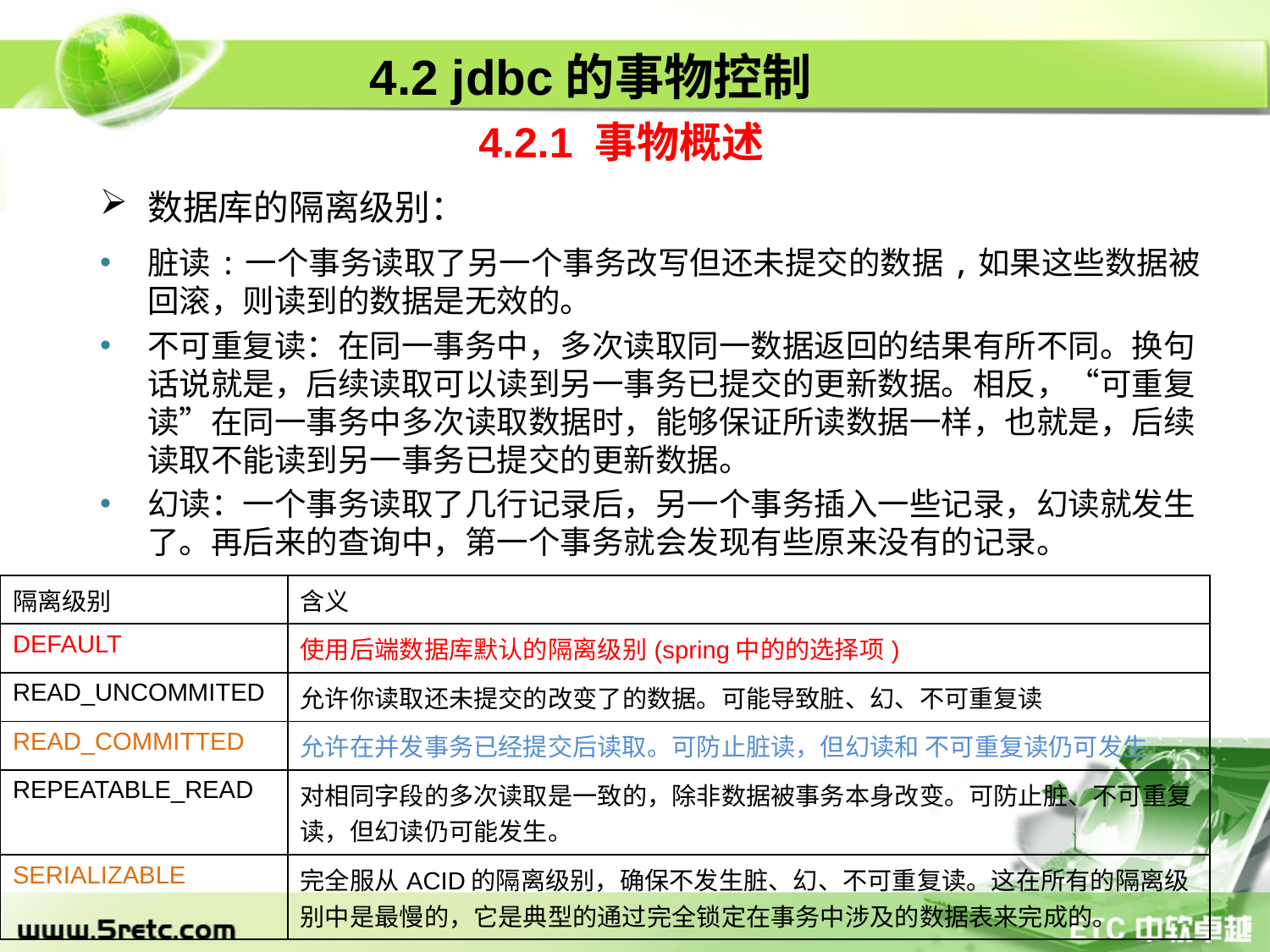

4.2 jdbc的事物控制

4.2.1 事物概述
数据库的隔离级别：
脏读:一个事务读取了另一个事务改写但还未提交的数据,如果这些数据被回滚，则读到的数据是无效的。
不可重复读：在同一事务中，多次读取同一数据返回的结果有所不同。换句话说就是，后续读取可以读到另一事务已提交的更新数据。相反，“可重复读”在同一事务中多次读取数据时，能够保证所读数据一样，也就是，后续读取不能读到另一事务已提交的更新数据。
幻读：一个事务读取了几行记录后，另一个事务插入一些记录，幻读就发生了。再后来的查询中，第一个事务就会发现有些原来没有的记录。

| 隔离级别 | 含义 |
| --- | --- |
| DEFAULT | 使用后端数据库默认的隔离级别(spring中的的选择项) |
| READ\_UNCOMMITED | 允许你读取还未提交的改变了的数据。可能导致脏、幻、不可重复读 |
| READ\_COMMITTED | 允许在并发事务已经提交后读取。可防止脏读，但幻读和 不可重复读仍可发生 |
| REPEATABLE\_READ | 对相同字段的多次读取是一致的，除非数据被事务本身改变。可防止脏、不可重复读，但幻读仍可能发生。 |
| SERIALIZABLE | 完全服从ACID的隔离级别，确保不发生脏、幻、不可重复读。这在所有的隔离级别中是最慢的，它是典型的通过完全锁定在事务中涉及的数据表来完成的。 |